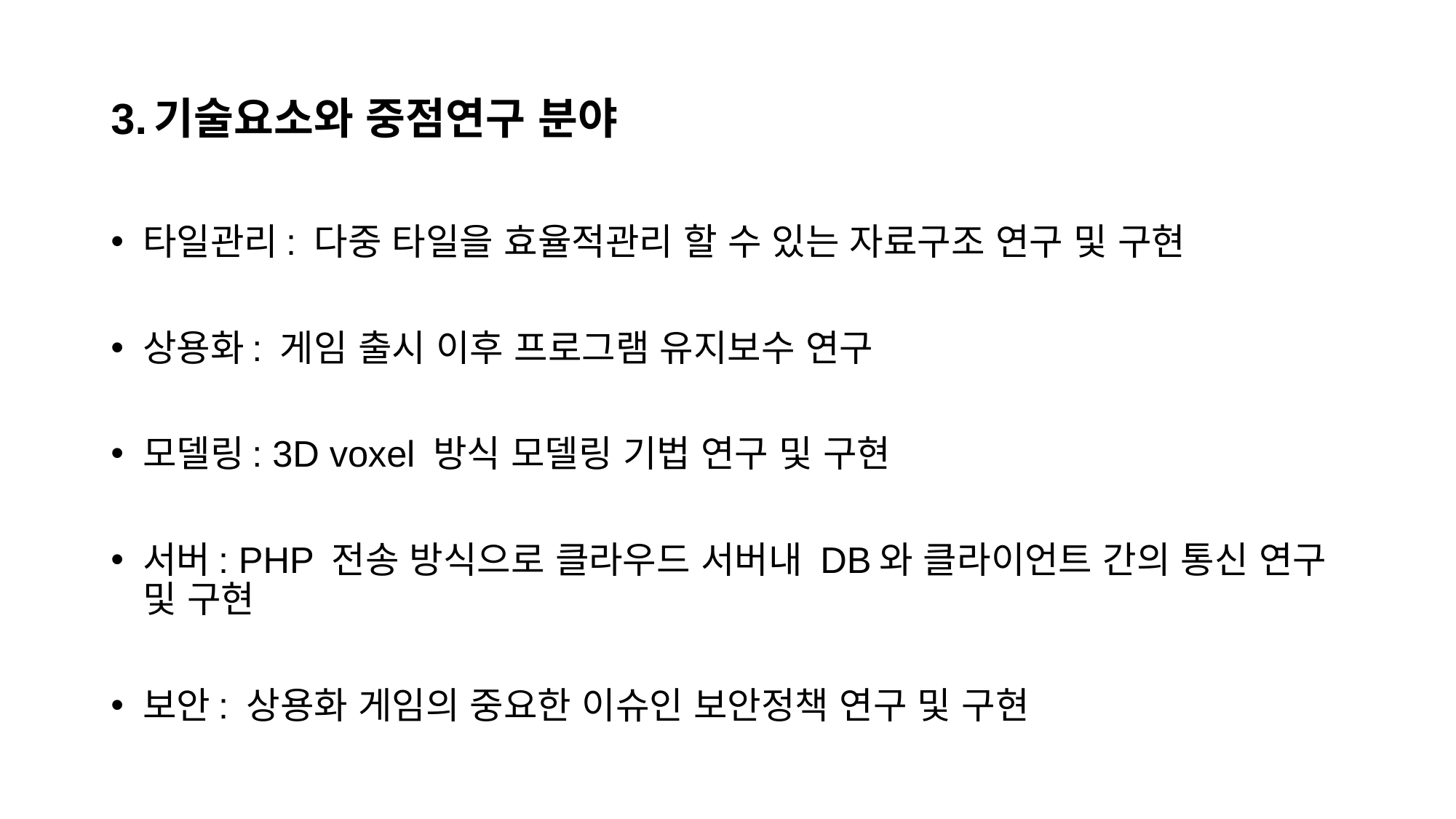

# 3.기술요소와 중점연구 분야
타일관리: 다중 타일을 효율적관리 할 수 있는 자료구조 연구 및 구현

상용화: 게임 출시 이후 프로그램 유지보수 연구

모델링: 3D voxel 방식 모델링 기법 연구 및 구현

서버: PHP 전송 방식으로 클라우드 서버내 DB와 클라이언트 간의 통신 연구 및 구현

보안: 상용화 게임의 중요한 이슈인 보안정책 연구 및 구현